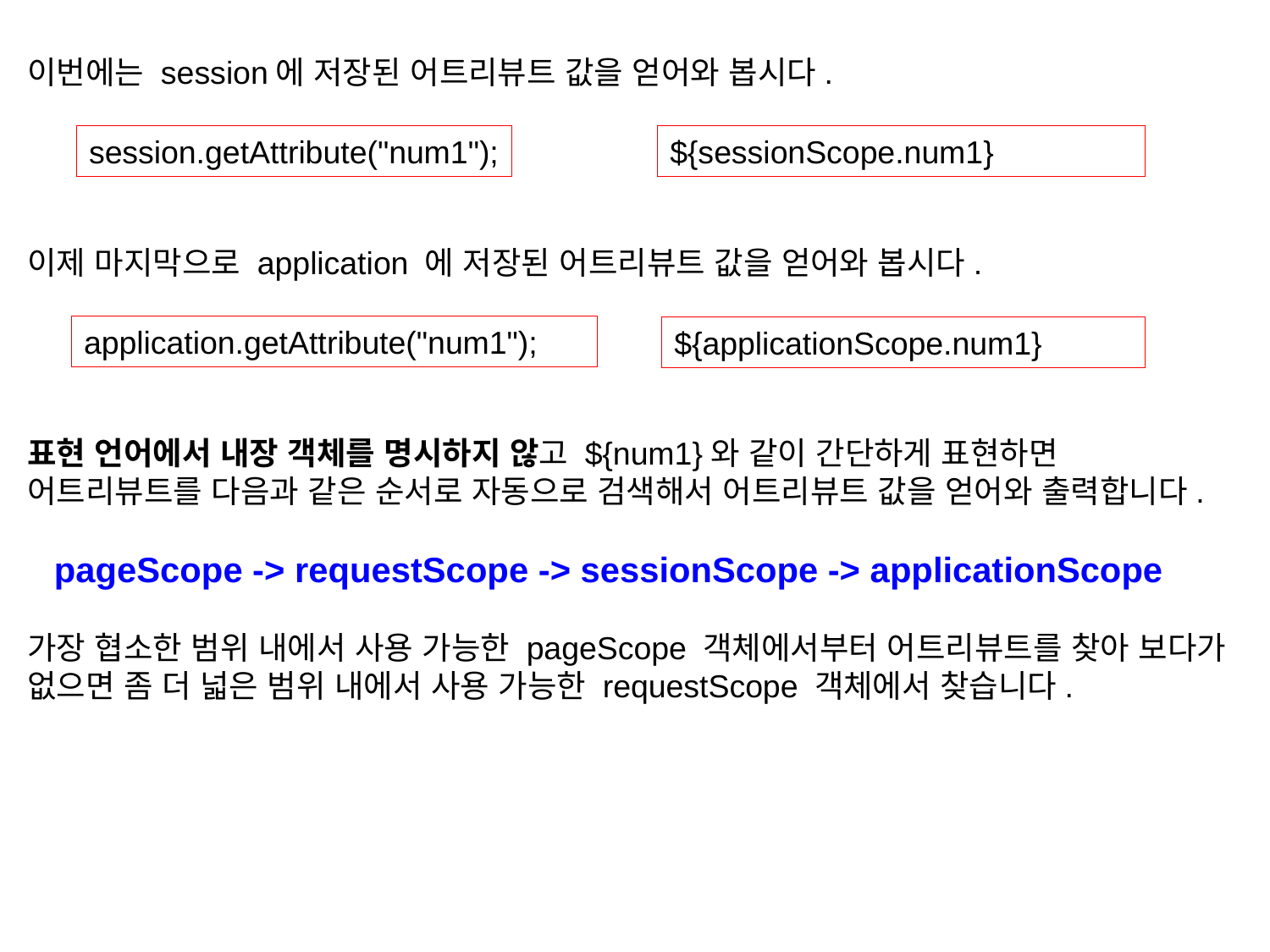

이번에는 session에 저장된 어트리뷰트 값을 얻어와 봅시다.

이제 마지막으로 application 에 저장된 어트리뷰트 값을 얻어와 봅시다.

표현 언어에서 내장 객체를 명시하지 않고 ${num1}와 같이 간단하게 표현하면 어트리뷰트를 다음과 같은 순서로 자동으로 검색해서 어트리뷰트 값을 얻어와 출력합니다.

   pageScope -> requestScope -> sessionScope -> applicationScope

가장 협소한 범위 내에서 사용 가능한 pageScope 객체에서부터 어트리뷰트를 찾아 보다가 없으면 좀 더 넓은 범위 내에서 사용 가능한 requestScope 객체에서 찾습니다.

session.getAttribute("num1");
${sessionScope.num1}
application.getAttribute("num1");
${applicationScope.num1}